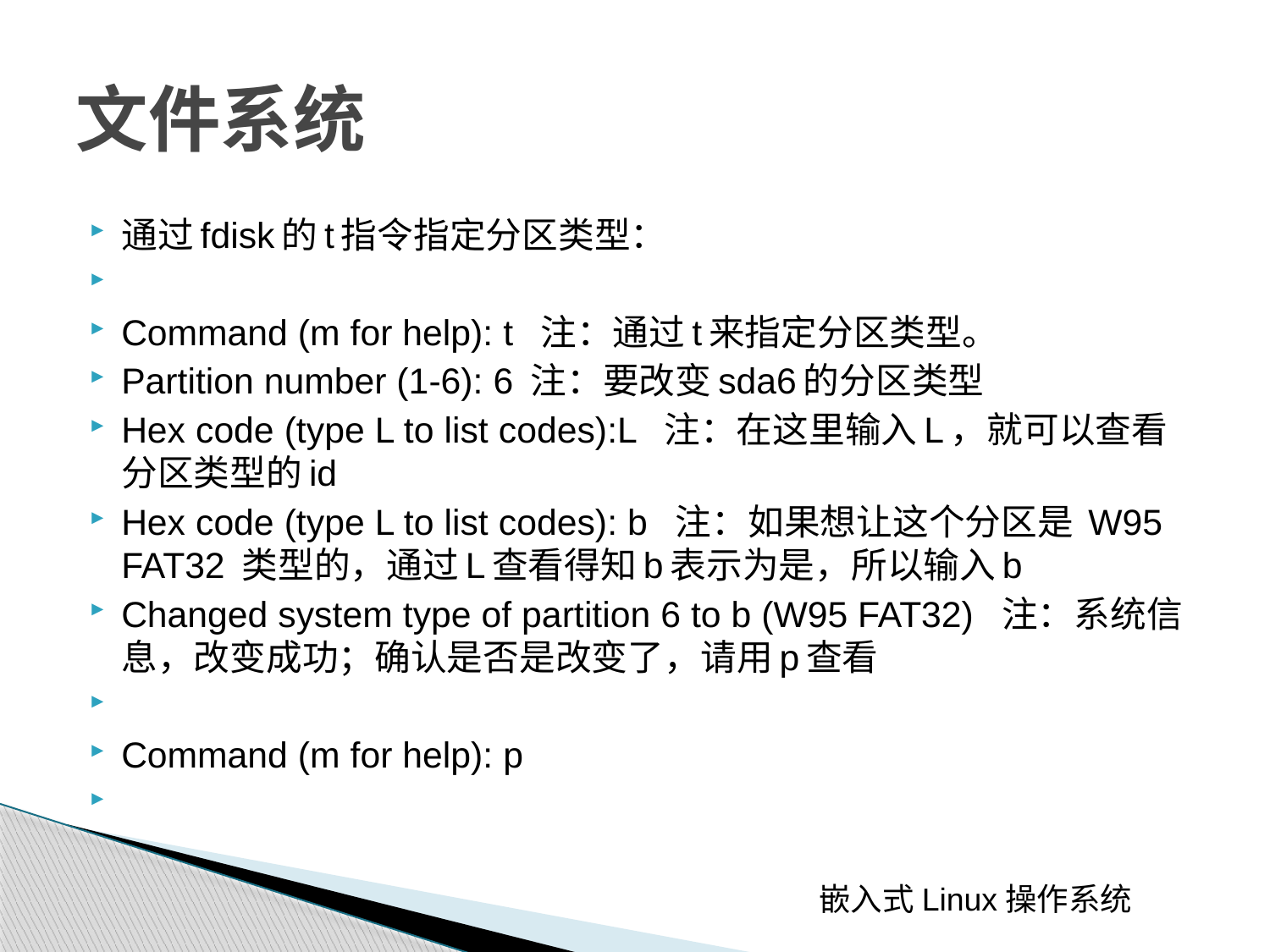

# 文件系统
通过fdisk的t指令指定分区类型：

Command (m for help): t  注：通过t来指定分区类型。
Partition number (1-6): 6 注：要改变sda6的分区类型
Hex code (type L to list codes):L  注：在这里输入L，就可以查看分区类型的id
Hex code (type L to list codes): b  注：如果想让这个分区是 W95 FAT32 类型的，通过L查看得知b表示为是，所以输入b
Changed system type of partition 6 to b (W95 FAT32)  注：系统信息，改变成功；确认是否是改变了，请用p查看

Command (m for help): p

         嵌入式Linux操作系统